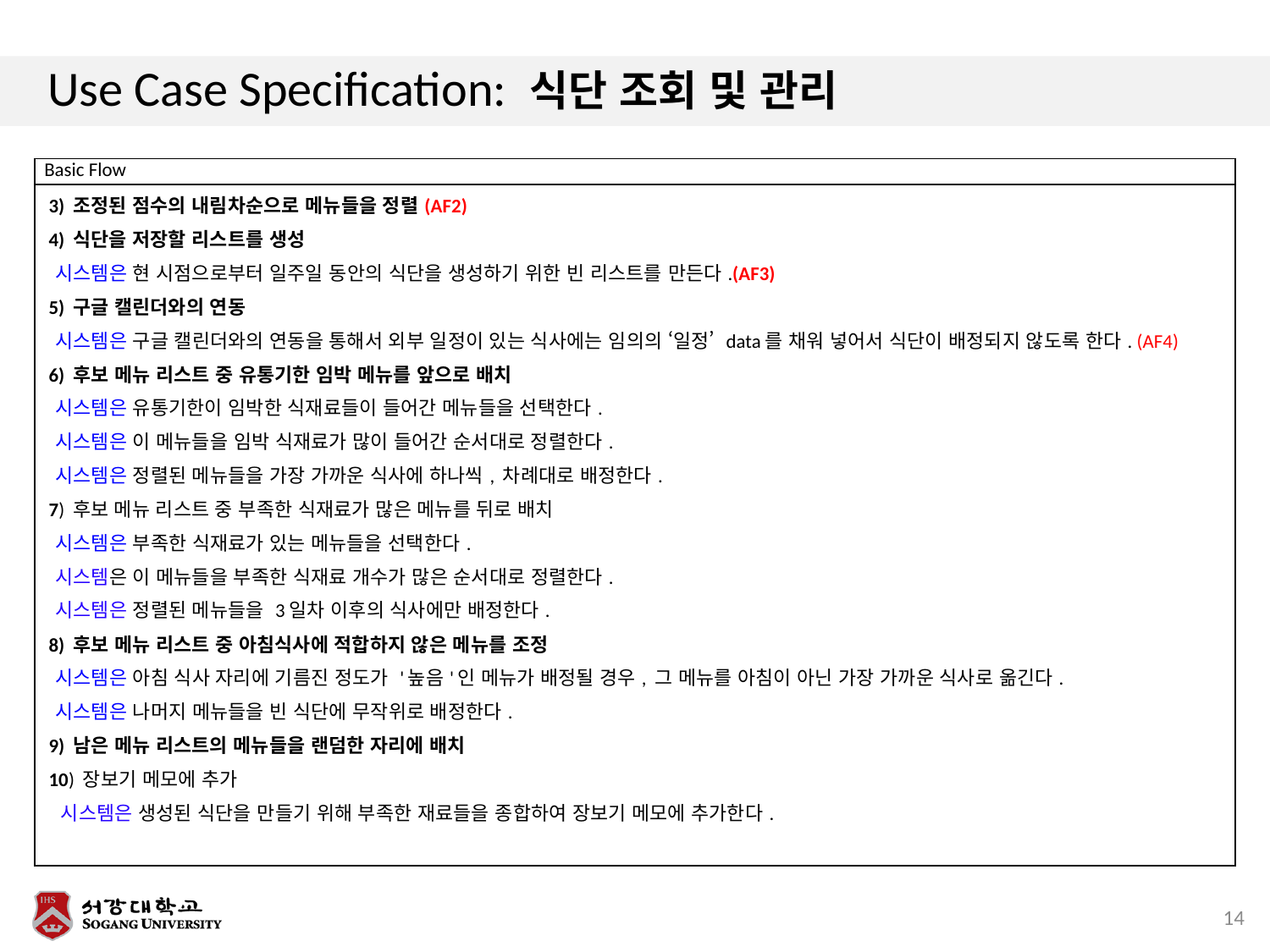

# Use Case Specification: 식단 조회 및 관리
| Basic Flow |
| --- |
| 3) 조정된 점수의 내림차순으로 메뉴들을 정렬(AF2) 4) 식단을 저장할 리스트를 생성 시스템은 현 시점으로부터 일주일 동안의 식단을 생성하기 위한 빈 리스트를 만든다.(AF3) 5) 구글 캘린더와의 연동 시스템은 구글 캘린더와의 연동을 통해서 외부 일정이 있는 식사에는 임의의 ‘일정’ data를 채워 넣어서 식단이 배정되지 않도록 한다. (AF4) 6) 후보 메뉴 리스트 중 유통기한 임박 메뉴를 앞으로 배치 시스템은 유통기한이 임박한 식재료들이 들어간 메뉴들을 선택한다. 시스템은 이 메뉴들을 임박 식재료가 많이 들어간 순서대로 정렬한다. 시스템은 정렬된 메뉴들을 가장 가까운 식사에 하나씩, 차례대로 배정한다. 7) 후보 메뉴 리스트 중 부족한 식재료가 많은 메뉴를 뒤로 배치 시스템은 부족한 식재료가 있는 메뉴들을 선택한다. 시스템은 이 메뉴들을 부족한 식재료 개수가 많은 순서대로 정렬한다. 시스템은 정렬된 메뉴들을 3일차 이후의 식사에만 배정한다. 8) 후보 메뉴 리스트 중 아침식사에 적합하지 않은 메뉴를 조정 시스템은 아침 식사 자리에 기름진 정도가 '높음'인 메뉴가 배정될 경우, 그 메뉴를 아침이 아닌 가장 가까운 식사로 옮긴다. 시스템은 나머지 메뉴들을 빈 식단에 무작위로 배정한다. 9) 남은 메뉴 리스트의 메뉴들을 랜덤한 자리에 배치 10) 장보기 메모에 추가 시스템은 생성된 식단을 만들기 위해 부족한 재료들을 종합하여 장보기 메모에 추가한다. |
14